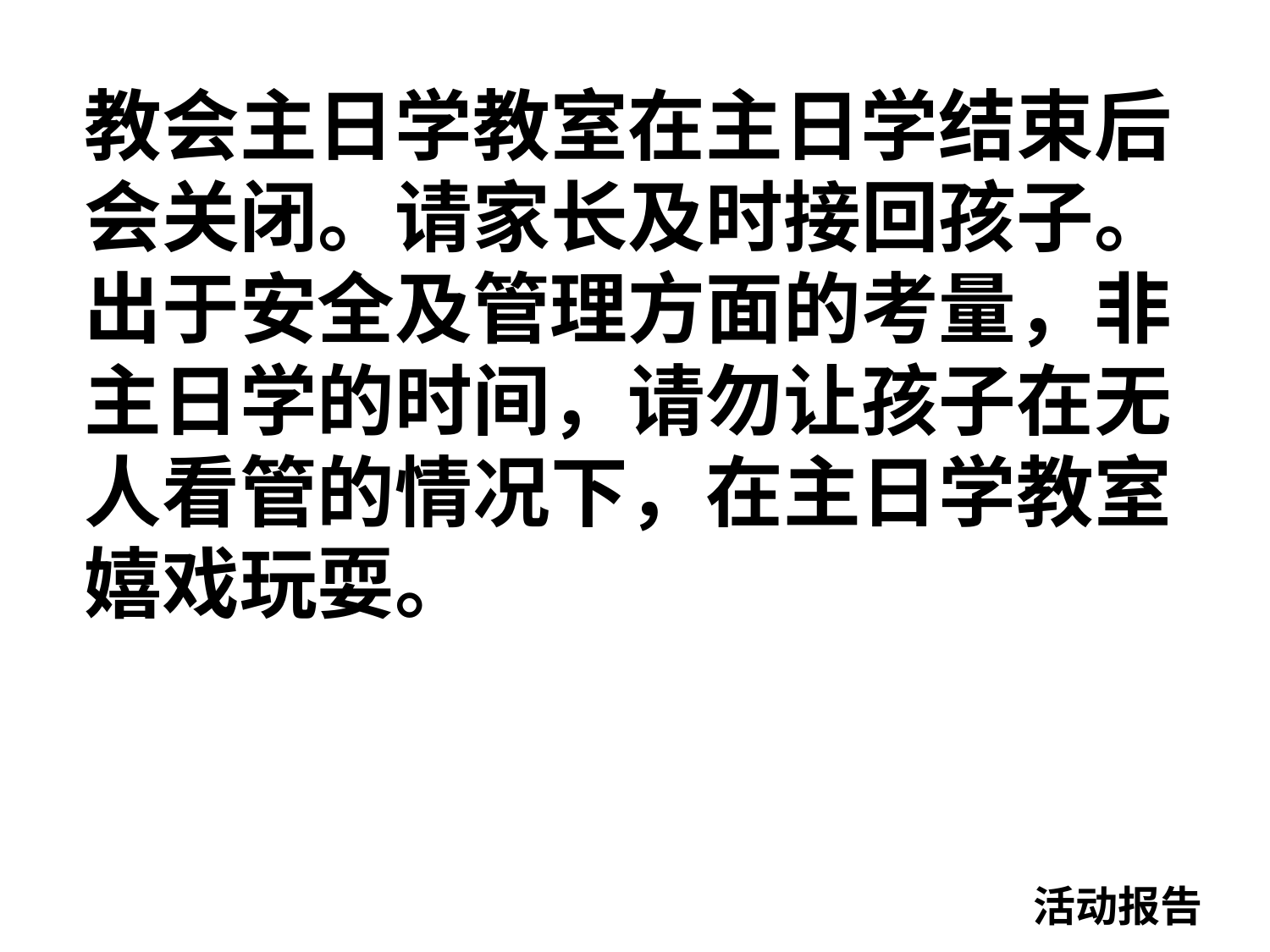

教会主日学教室在主日学结束后会关闭。请家长及时接回孩子。出于安全及管理方面的考量，非主日学的时间，请勿让孩子在无人看管的情况下，在主日学教室嬉戏玩耍。
活动报告